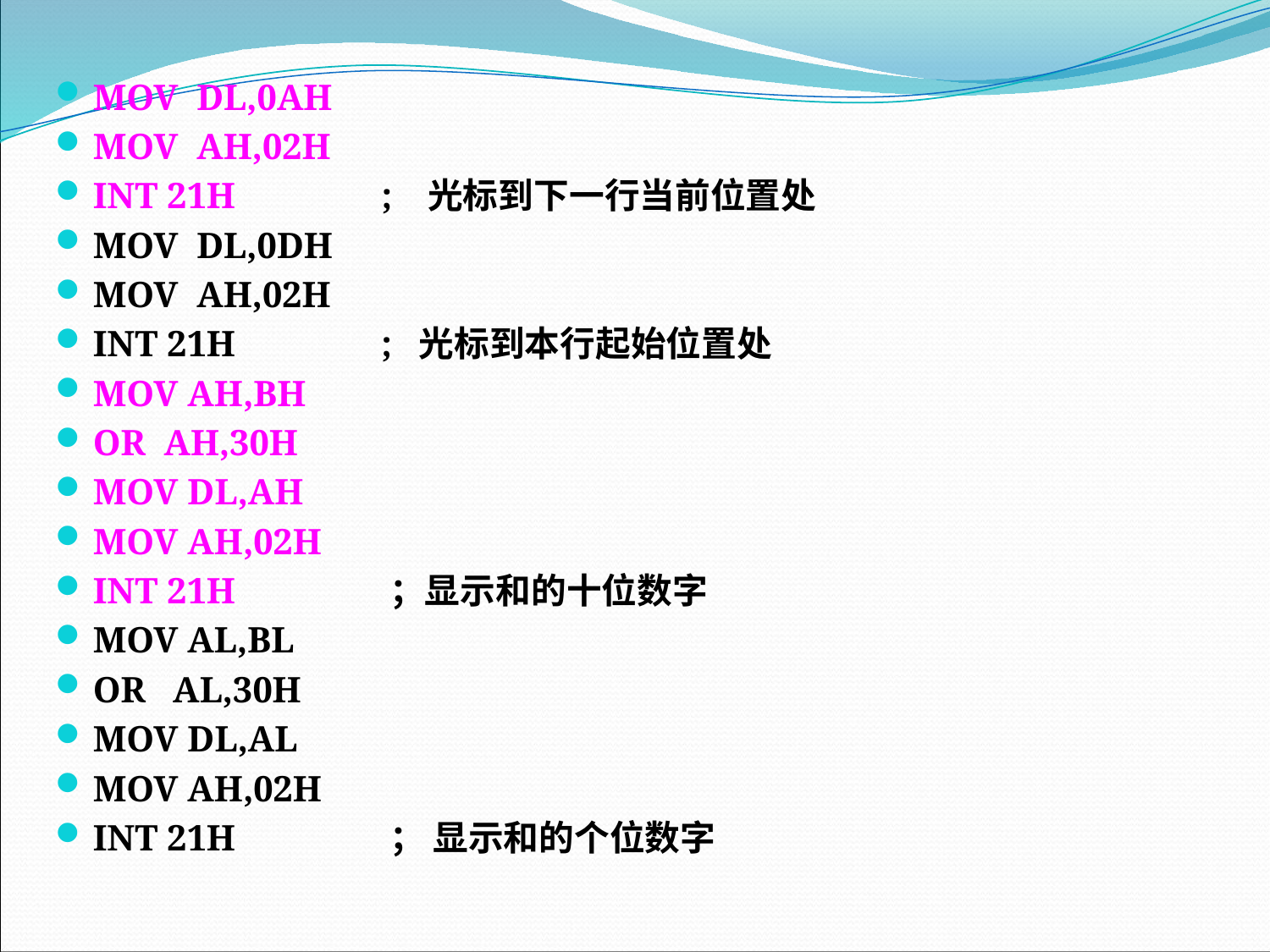

MOV  DL,0AH
MOV  AH,02H
INT 21H                ;   光标到下一行当前位置处
MOV  DL,0DH
MOV  AH,02H
INT 21H                ;  光标到本行起始位置处
MOV AH,BH
OR  AH,30H
MOV DL,AH
MOV AH,02H
INT 21H                ；显示和的十位数字
MOV AL,BL
OR   AL,30H
MOV DL,AL
MOV AH,02H
INT 21H                ； 显示和的个位数字